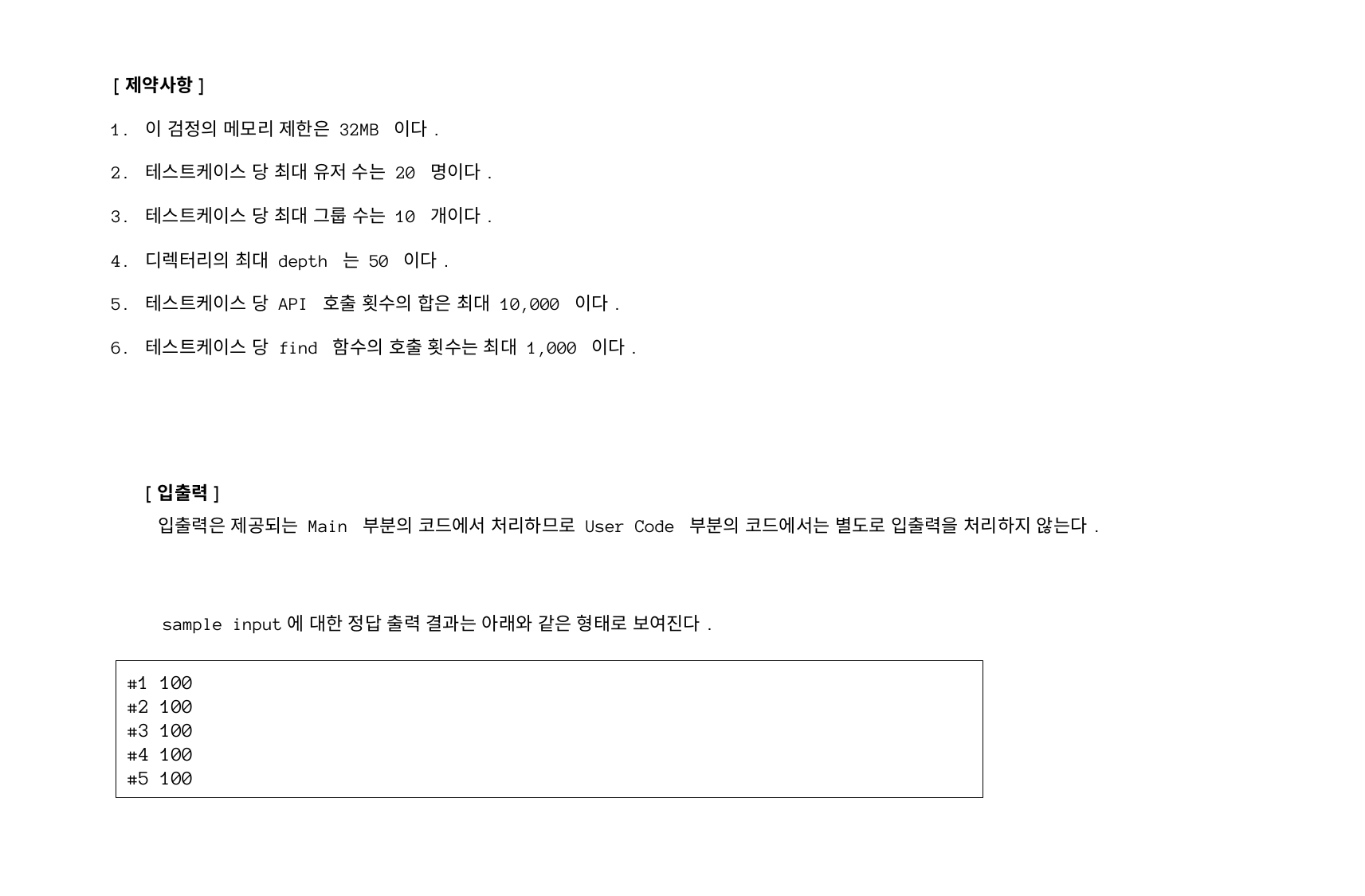

[제약사항]
1. 이 검정의 메모리 제한은 32MB 이다.
2. 테스트케이스 당 최대 유저 수는 20 명이다.
3. 테스트케이스 당 최대 그룹 수는 10 개이다.
4. 디렉터리의 최대 depth 는 50 이다.
5. 테스트케이스 당 API 호출 횟수의 합은 최대 10,000 이다.
6. 테스트케이스 당 find 함수의 호출 횟수는 최대 1,000 이다.
[입출력]
  입출력은 제공되는 Main 부분의 코드에서 처리하므로 User Code 부분의 코드에서는 별도로 입출력을 처리하지 않는다.

  sample input에 대한 정답 출력 결과는 아래와 같은 형태로 보여진다.
#1 100
#2 100
#3 100
#4 100
#5 100